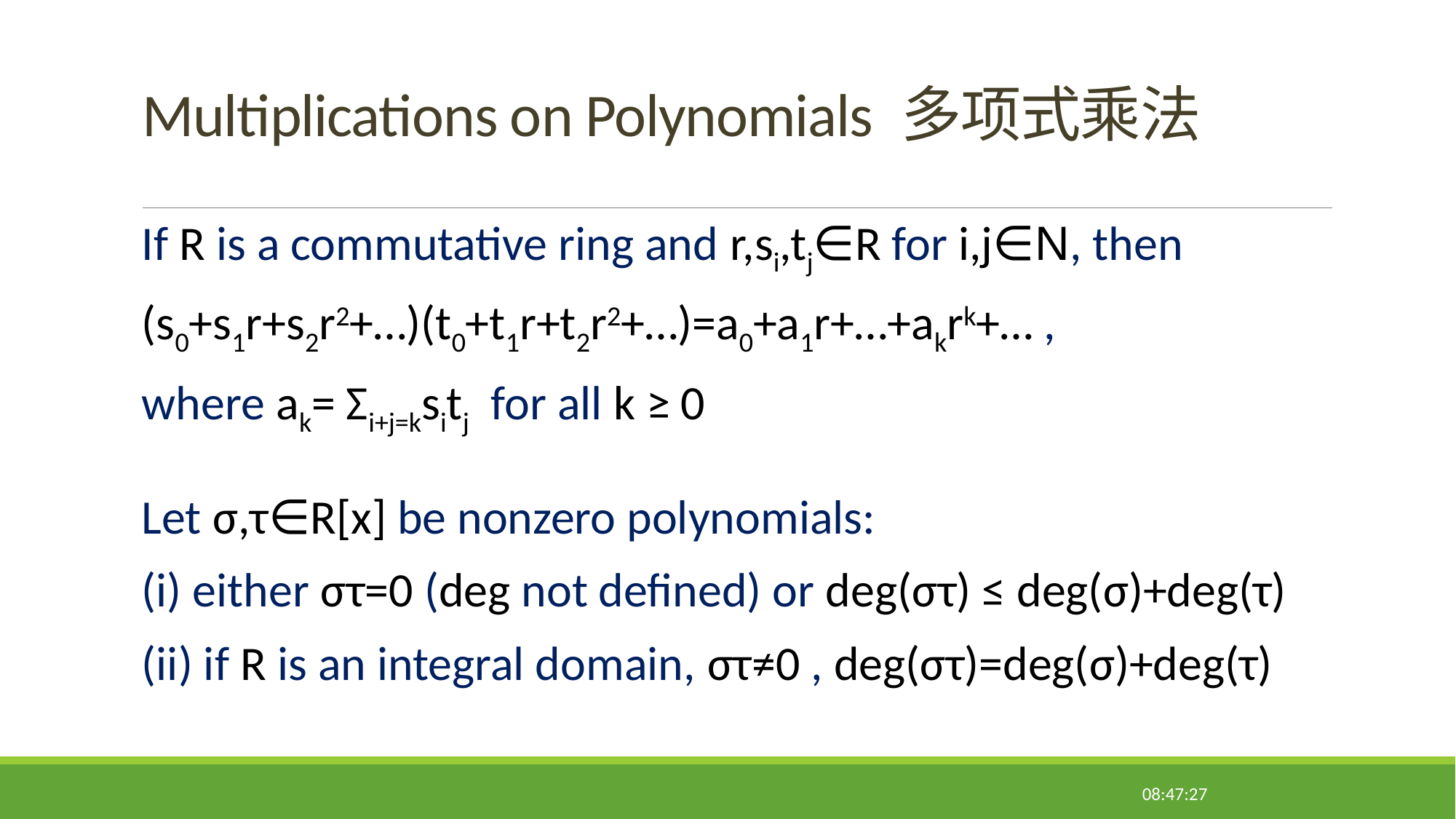

# Multiplications on Polynomials 多项式乘法
If R is a commutative ring and r,si,tj∈R for i,j∈N, then
(s0+s1r+s2r2+…)(t0+t1r+t2r2+…)=a0+a1r+…+akrk+… ,
where ak= Σi+j=ksitj  for all k ≥ 0

Let σ,τ∈R[x] be nonzero polynomials:
(i) either στ=0 (deg not defined) or deg(στ) ≤ deg(σ)+deg(τ)
(ii) if R is an integral domain, στ≠0 , deg(στ)=deg(σ)+deg(τ)
08:47:27